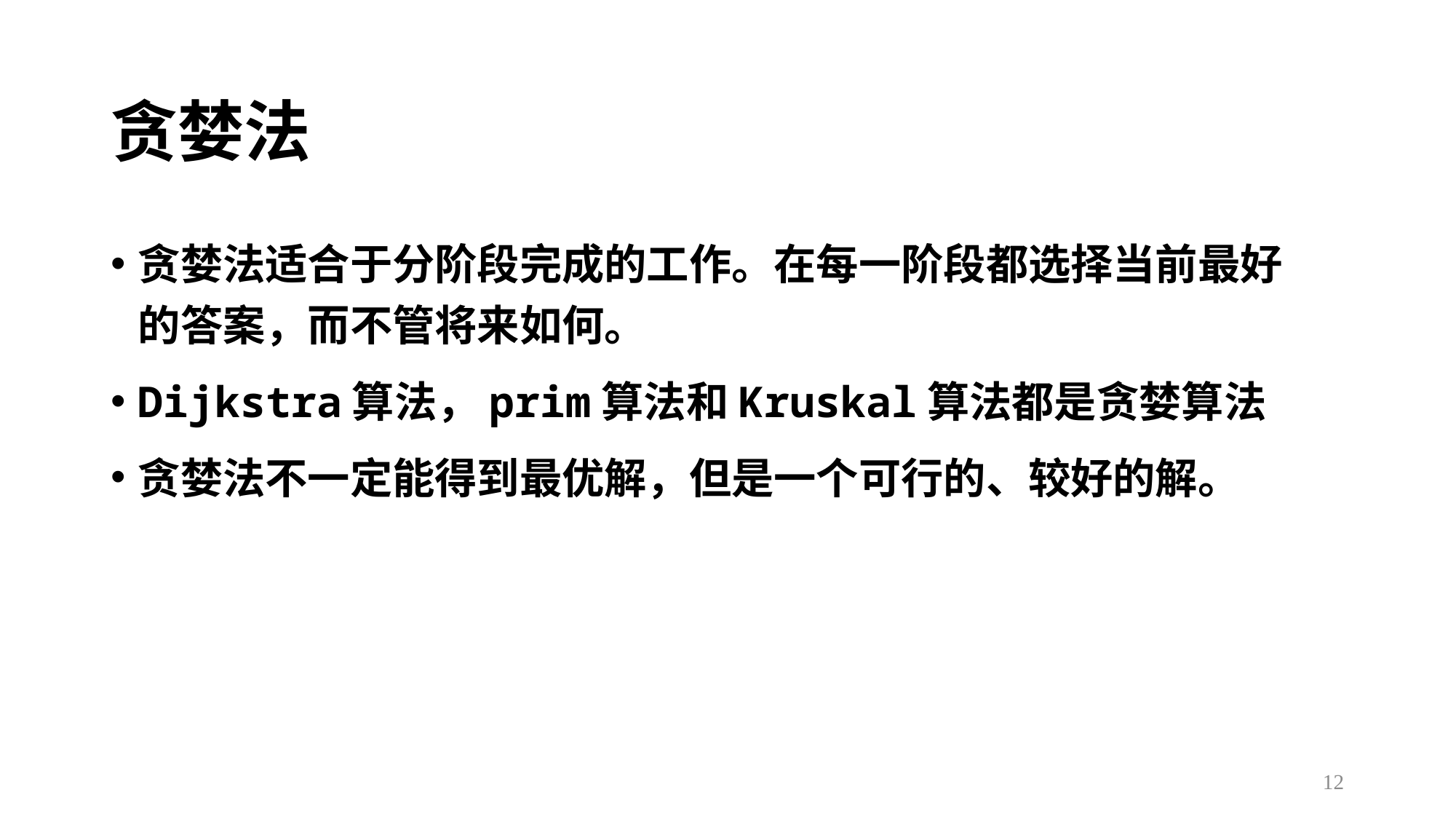

# 贪婪法
贪婪法适合于分阶段完成的工作。在每一阶段都选择当前最好的答案，而不管将来如何。
Dijkstra算法，prim算法和Kruskal算法都是贪婪算法
贪婪法不一定能得到最优解，但是一个可行的、较好的解。
12